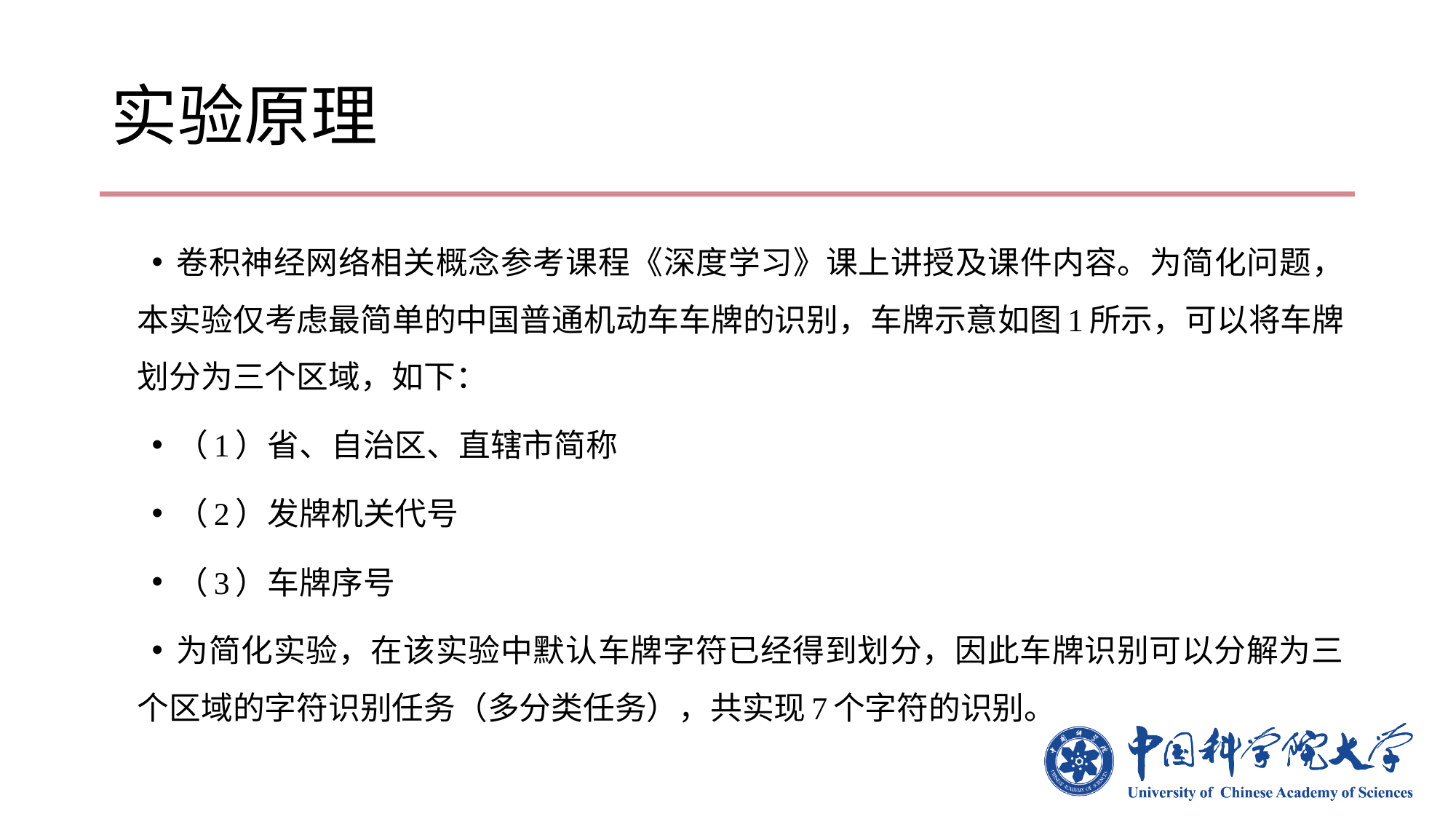

# 实验原理
卷积神经网络相关概念参考课程《深度学习》课上讲授及课件内容。为简化问题，本实验仅考虑最简单的中国普通机动车车牌的识别，车牌示意如图1所示，可以将车牌划分为三个区域，如下：
（1）省、自治区、直辖市简称
（2）发牌机关代号
（3）车牌序号
为简化实验，在该实验中默认车牌字符已经得到划分，因此车牌识别可以分解为三个区域的字符识别任务（多分类任务），共实现7个字符的识别。